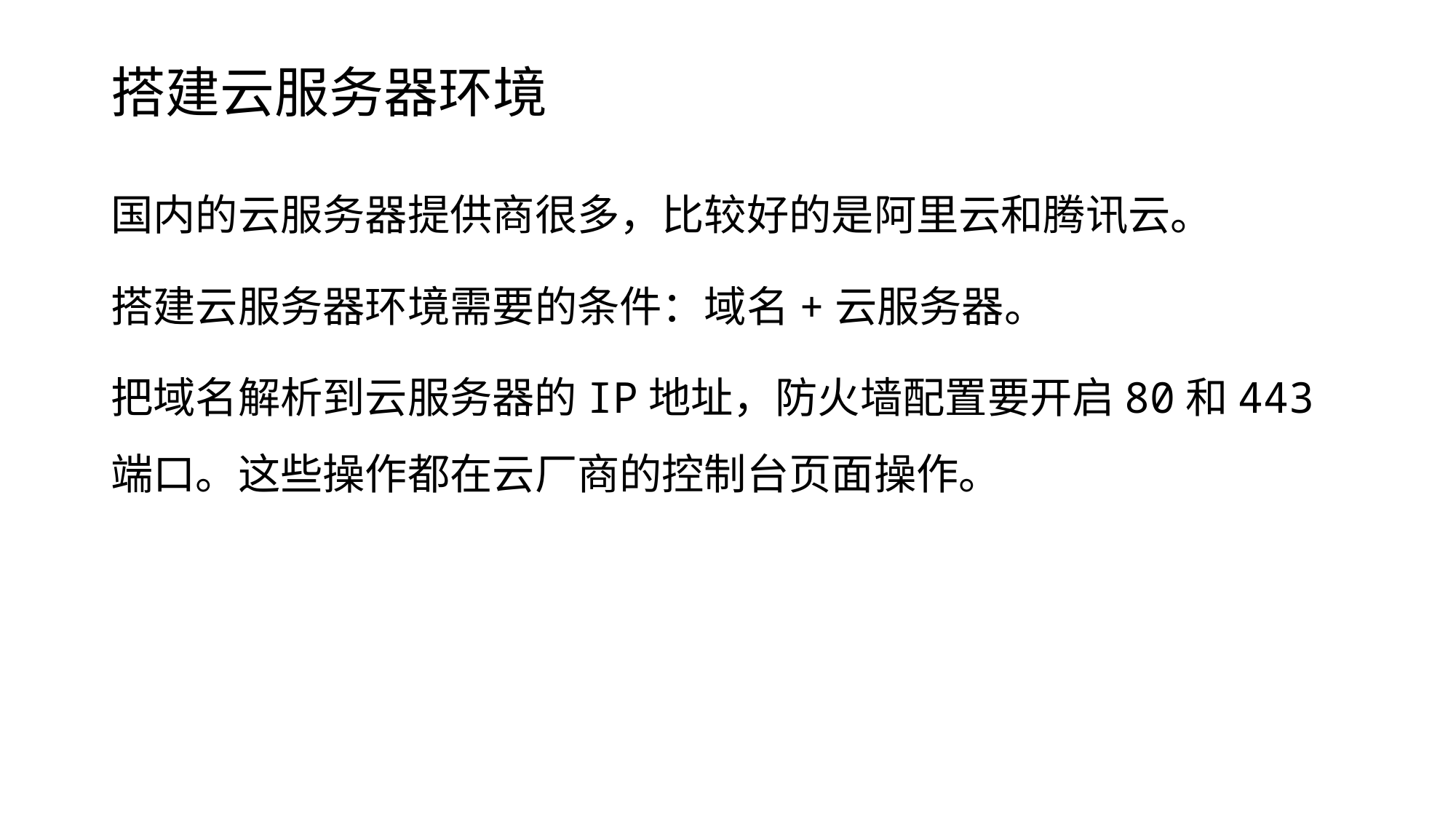

# 搭建云服务器环境
国内的云服务器提供商很多，比较好的是阿里云和腾讯云。
搭建云服务器环境需要的条件：域名+云服务器。
把域名解析到云服务器的IP地址，防火墙配置要开启80和443端口。这些操作都在云厂商的控制台页面操作。